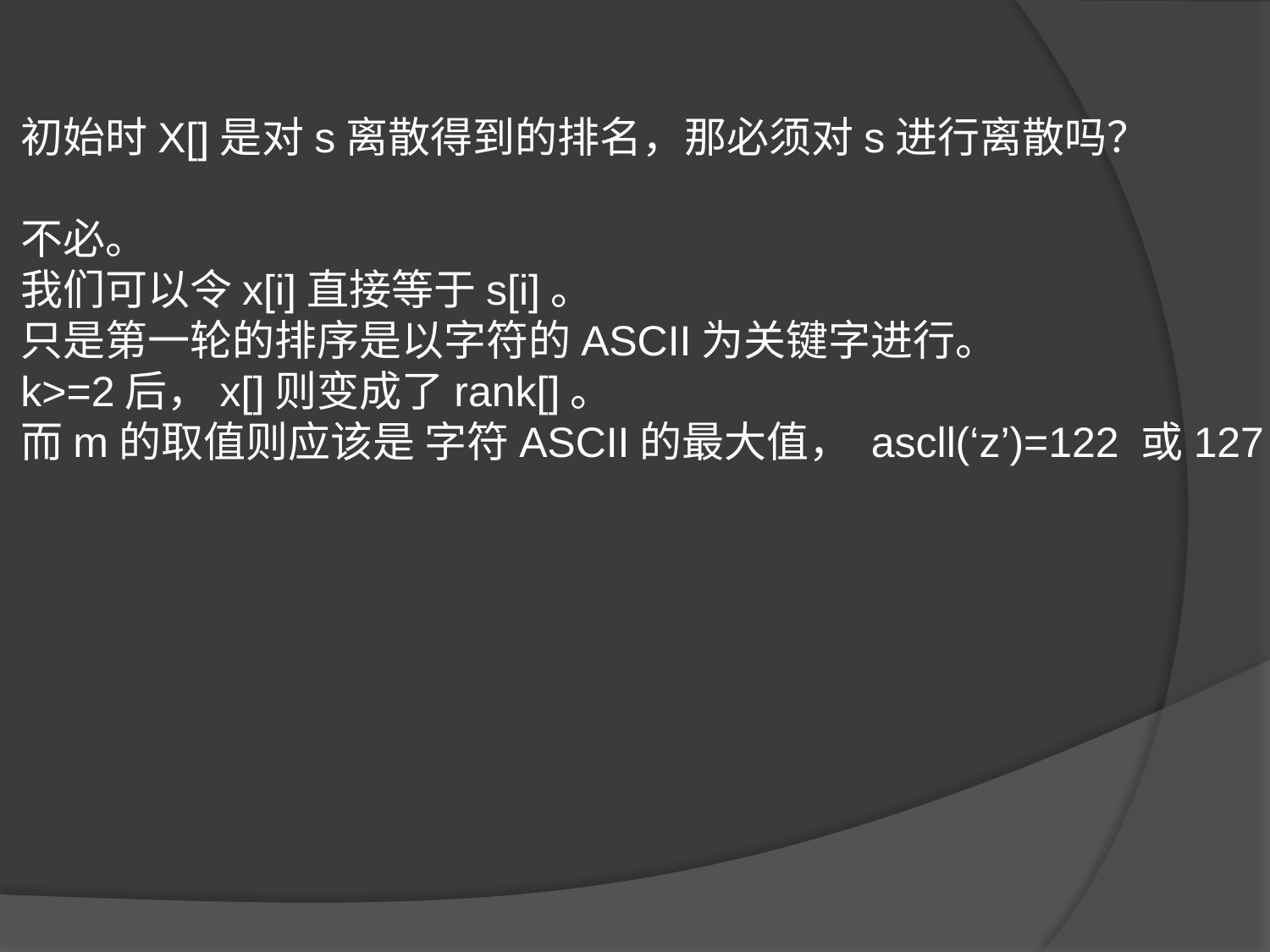

初始时X[]是对s离散得到的排名，那必须对s进行离散吗？

不必。
我们可以令x[i]直接等于s[i]。
只是第一轮的排序是以字符的ASCII为关键字进行。
k>=2后，x[]则变成了rank[]。
而m的取值则应该是 字符ASCII的最大值， ascll(‘z’)=122 或127